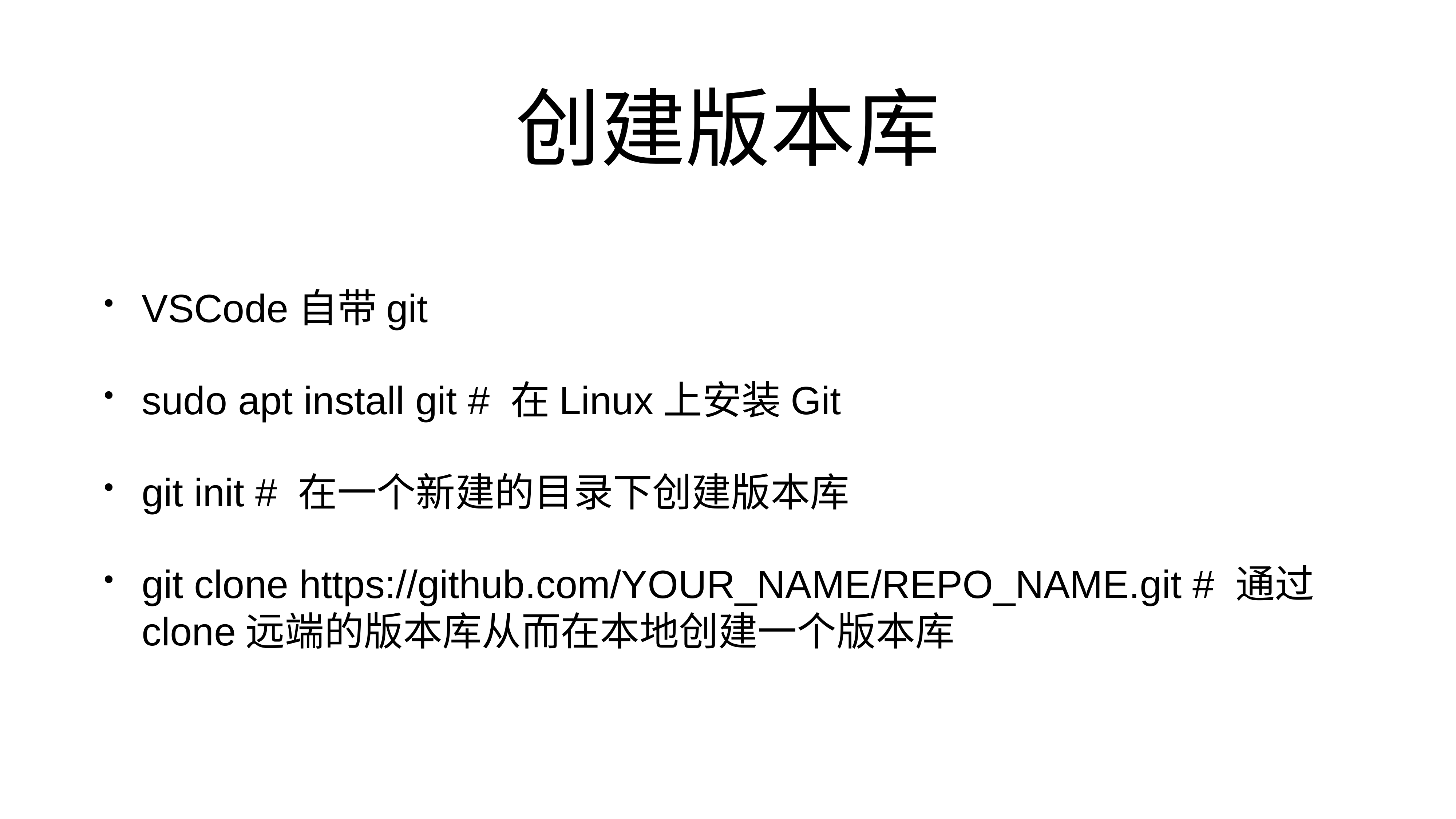

# 创建版本库
VSCode自带git
sudo apt install git # 在Linux上安装Git
git init # 在一个新建的目录下创建版本库
git clone https://github.com/YOUR_NAME/REPO_NAME.git # 通过clone远端的版本库从而在本地创建一个版本库